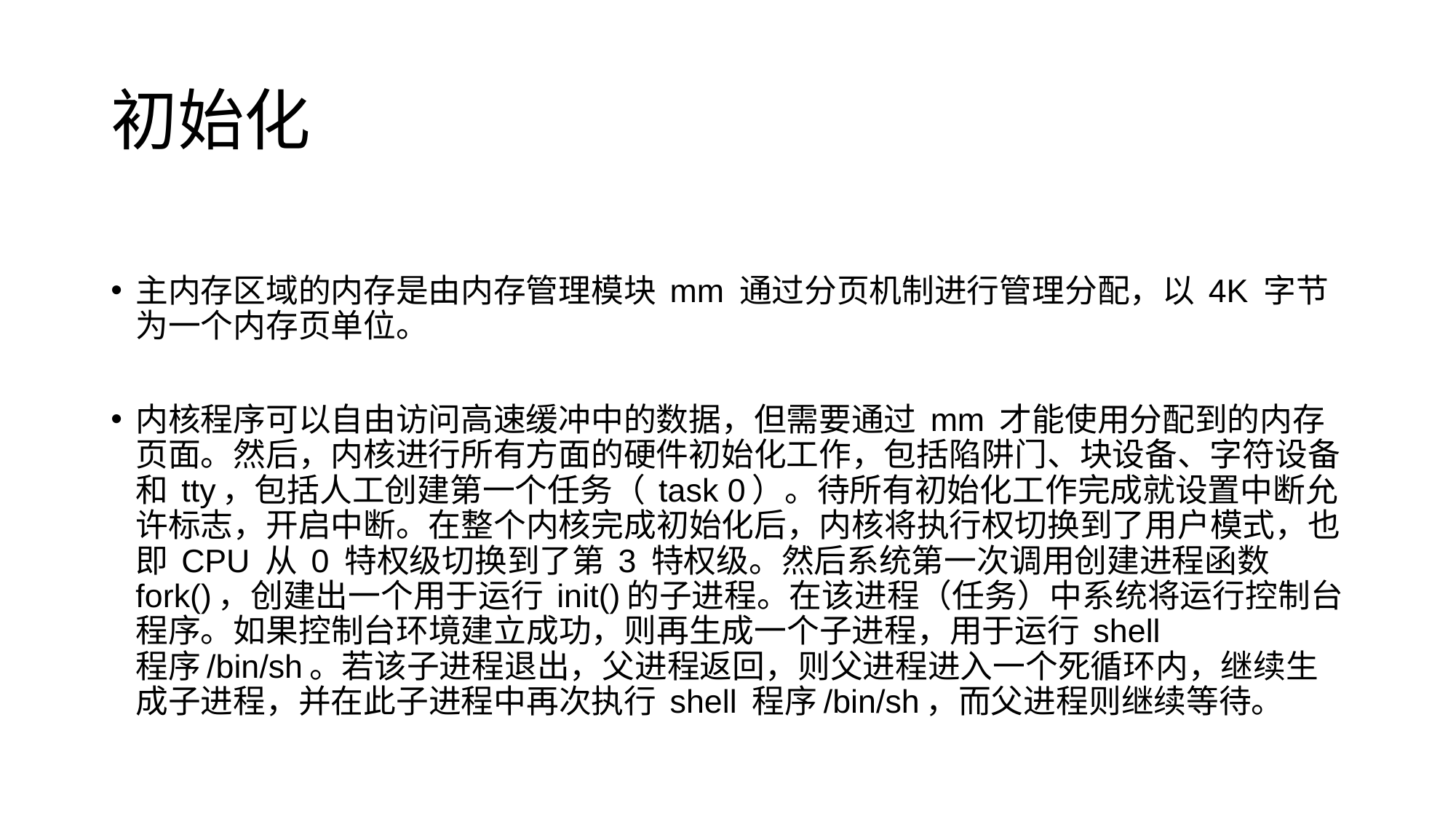

# 初始化

主内存区域的内存是由内存管理模块 mm 通过分页机制进行管理分配，以 4K 字节为一个内存页单位。

内核程序可以自由访问高速缓冲中的数据，但需要通过 mm 才能使用分配到的内存页面。然后，内核进行所有方面的硬件初始化工作，包括陷阱门、块设备、字符设备和 tty，包括人工创建第一个任务（ task 0）。待所有初始化工作完成就设置中断允许标志，开启中断。在整个内核完成初始化后，内核将执行权切换到了用户模式，也即 CPU 从 0 特权级切换到了第 3 特权级。然后系统第一次调用创建进程函数 fork()，创建出一个用于运行 init()的子进程。在该进程（任务）中系统将运行控制台程序。如果控制台环境建立成功，则再生成一个子进程，用于运行 shell 程序/bin/sh。若该子进程退出，父进程返回，则父进程进入一个死循环内，继续生成子进程，并在此子进程中再次执行 shell 程序/bin/sh，而父进程则继续等待。